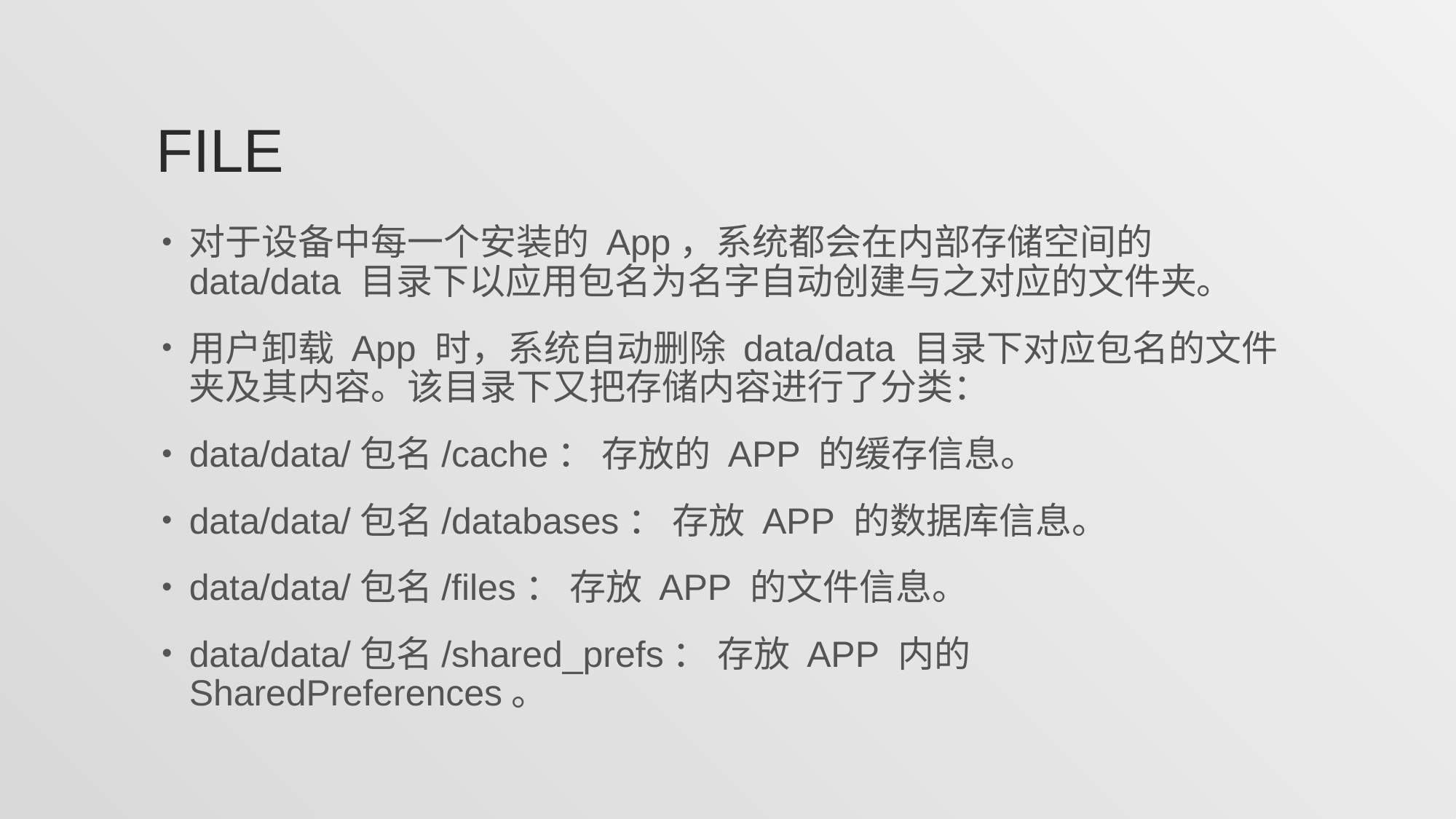

# FILE
对于设备中每一个安装的 App，系统都会在内部存储空间的 data/data 目录下以应用包名为名字自动创建与之对应的文件夹。
用户卸载 App 时，系统自动删除 data/data 目录下对应包名的文件夹及其内容。该目录下又把存储内容进行了分类：
data/data/包名/cache： 存放的 APP 的缓存信息。
data/data/包名/databases： 存放 APP 的数据库信息。
data/data/包名/files： 存放 APP 的文件信息。
data/data/包名/shared_prefs： 存放 APP 内的 SharedPreferences。